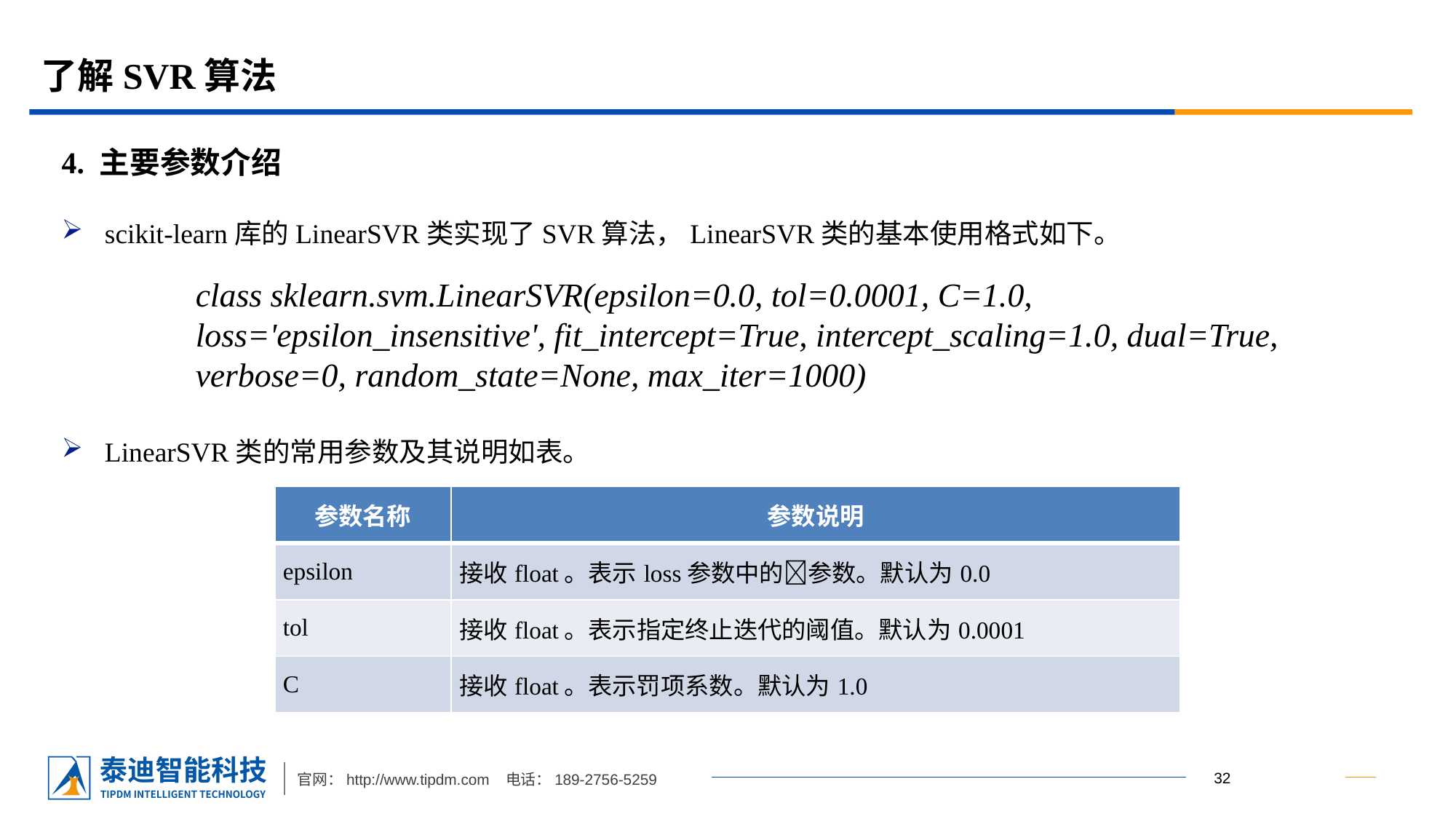

# 了解SVR算法
4. 主要参数介绍
scikit-learn库的LinearSVR类实现了SVR算法，LinearSVR类的基本使用格式如下。

LinearSVR类的常用参数及其说明如表。
class sklearn.svm.LinearSVR(epsilon=0.0, tol=0.0001, C=1.0, loss='epsilon_insensitive', fit_intercept=True, intercept_scaling=1.0, dual=True, verbose=0, random_state=None, max_iter=1000)
| 参数名称 | 参数说明 |
| --- | --- |
| epsilon | 接收float。表示loss参数中的ε参数。默认为0.0 |
| tol | 接收float。表示指定终止迭代的阈值。默认为0.0001 |
| C | 接收float。表示罚项系数。默认为1.0 |